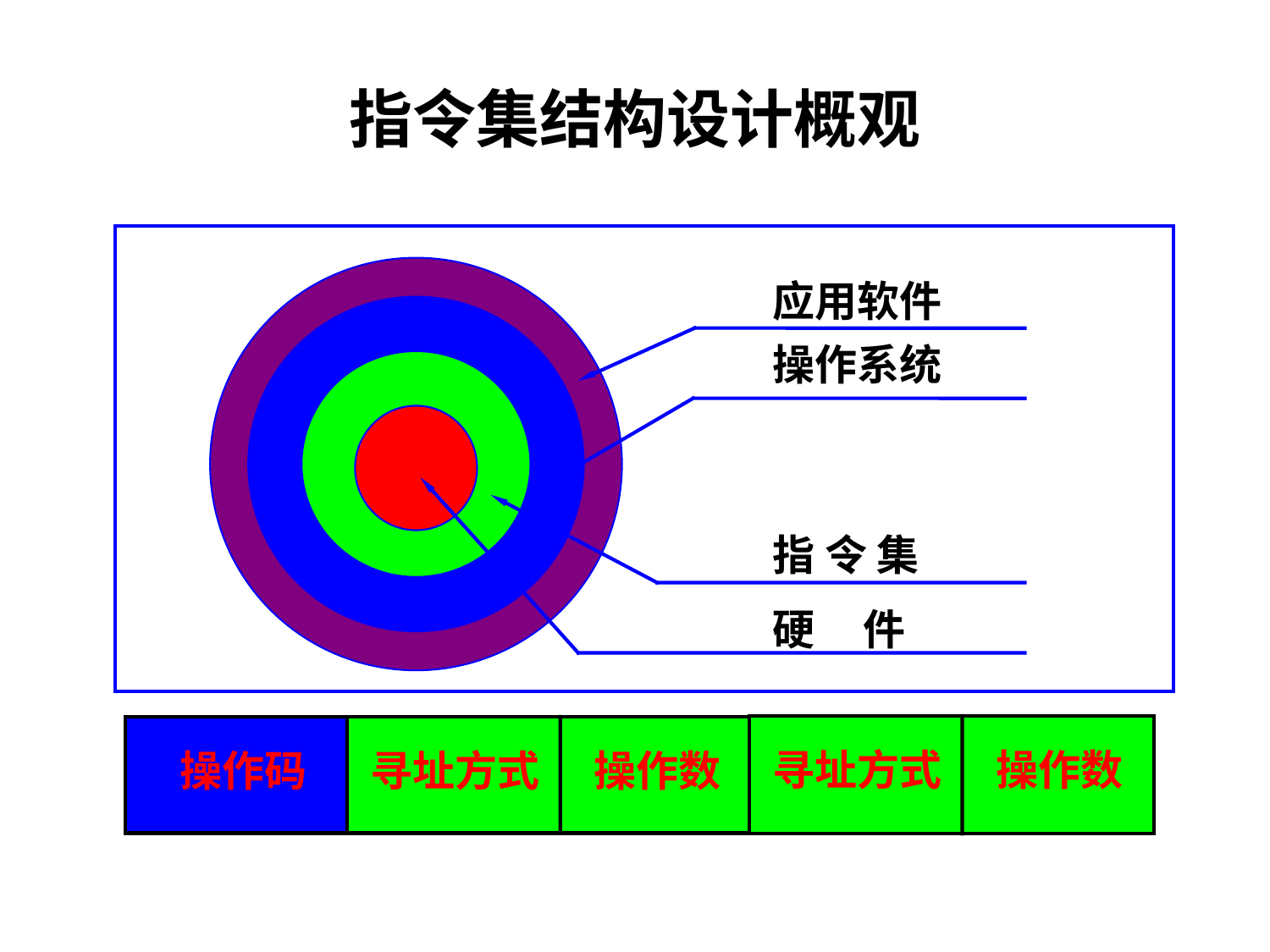

# 指令集结构设计概观

应用软件
操作系统
指 令 集
硬     件

寻址方式
操作数

操作码

寻址方式
操作数